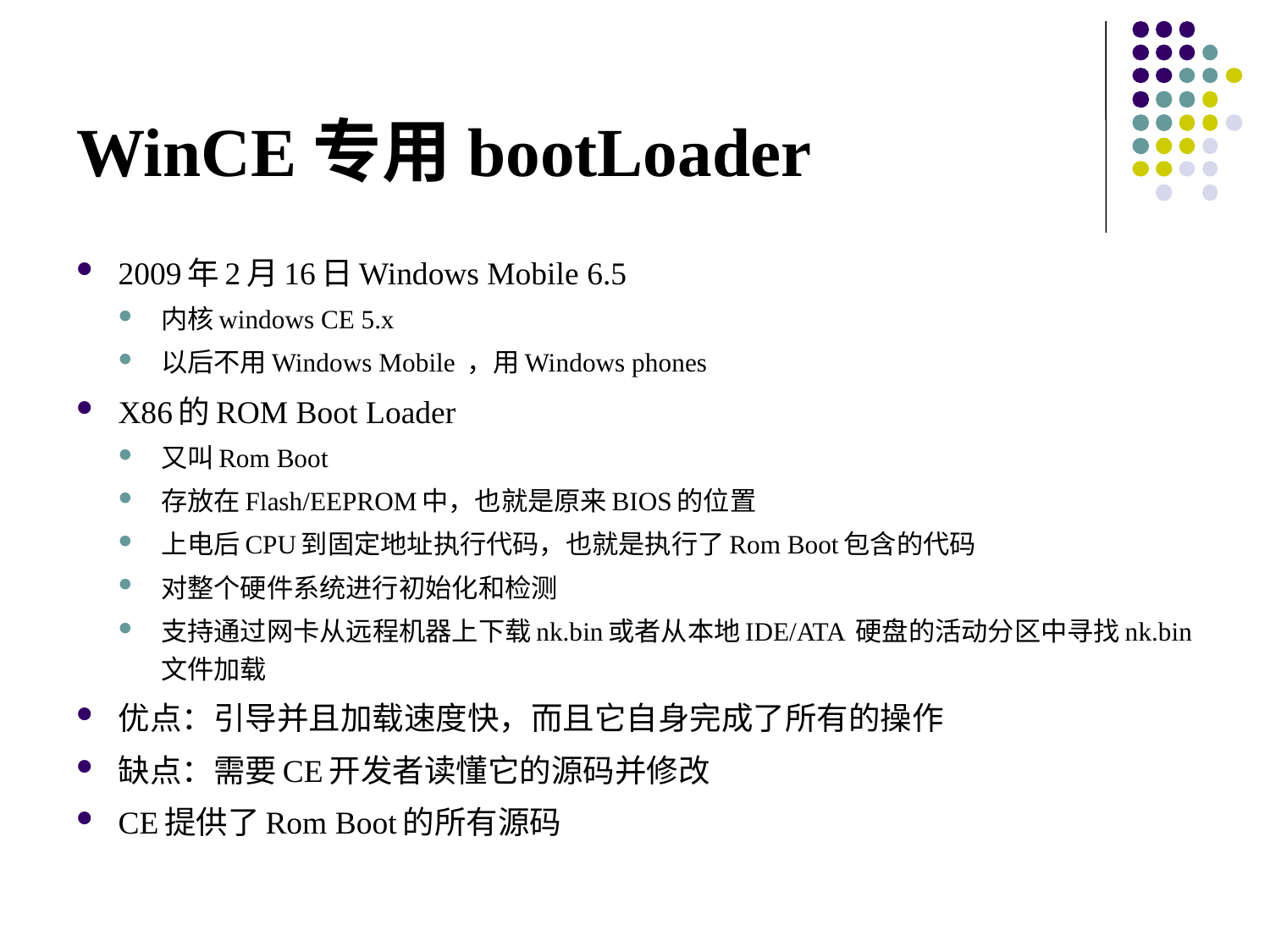

# WinCE专用bootLoader
2009年2月16日Windows Mobile 6.5
内核windows CE 5.x
以后不用Windows Mobile ，用Windows phones
X86的ROM Boot Loader
又叫Rom Boot
存放在Flash/EEPROM中，也就是原来BIOS的位置
上电后CPU到固定地址执行代码，也就是执行了Rom Boot包含的代码
对整个硬件系统进行初始化和检测
支持通过网卡从远程机器上下载nk.bin或者从本地IDE/ATA 硬盘的活动分区中寻找nk.bin文件加载
优点：引导并且加载速度快，而且它自身完成了所有的操作
缺点：需要CE开发者读懂它的源码并修改
CE提供了Rom Boot的所有源码